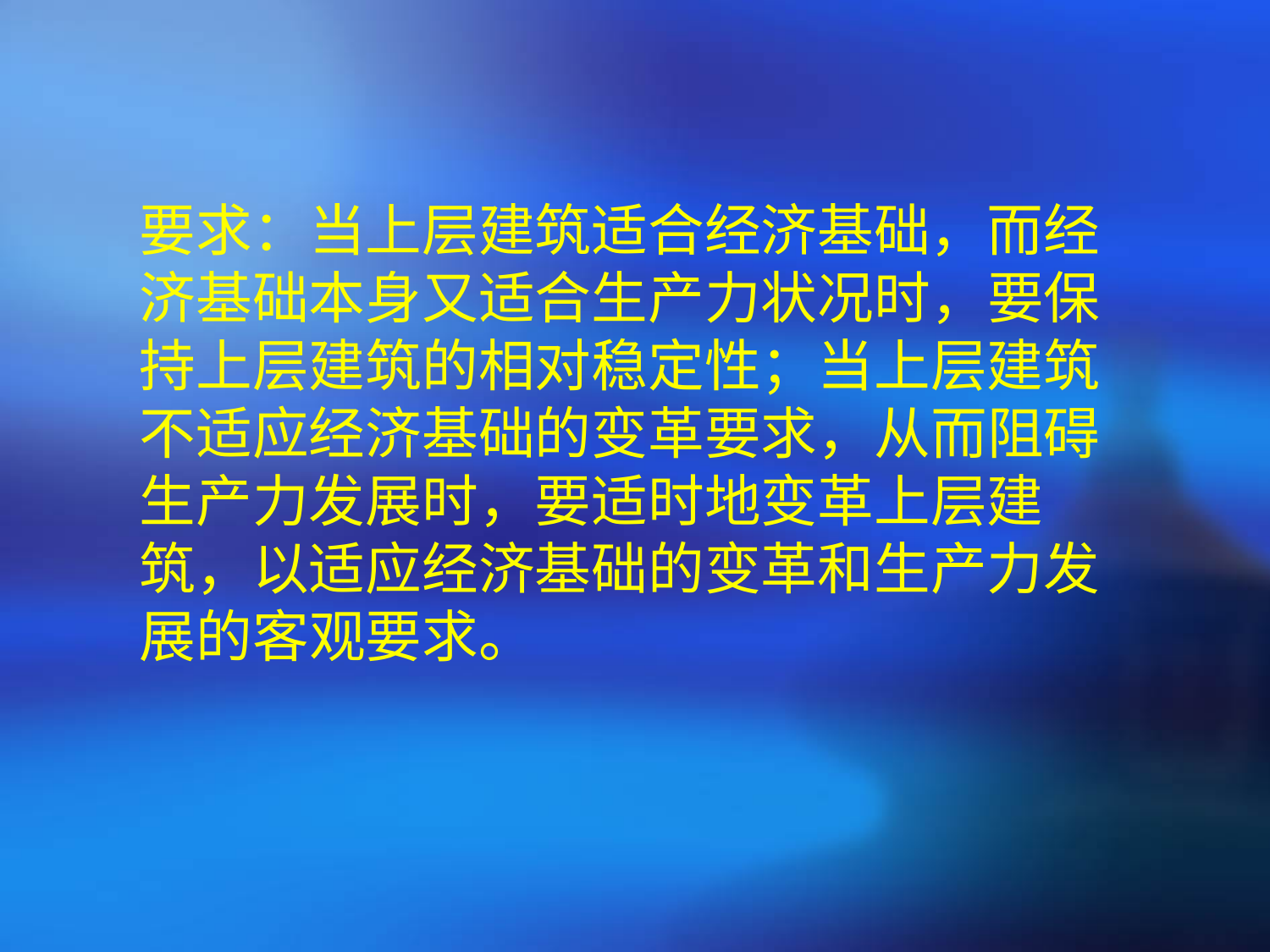

要求：当上层建筑适合经济基础，而经济基础本身又适合生产力状况时，要保持上层建筑的相对稳定性；当上层建筑不适应经济基础的变革要求，从而阻碍生产力发展时，要适时地变革上层建筑，以适应经济基础的变革和生产力发展的客观要求。